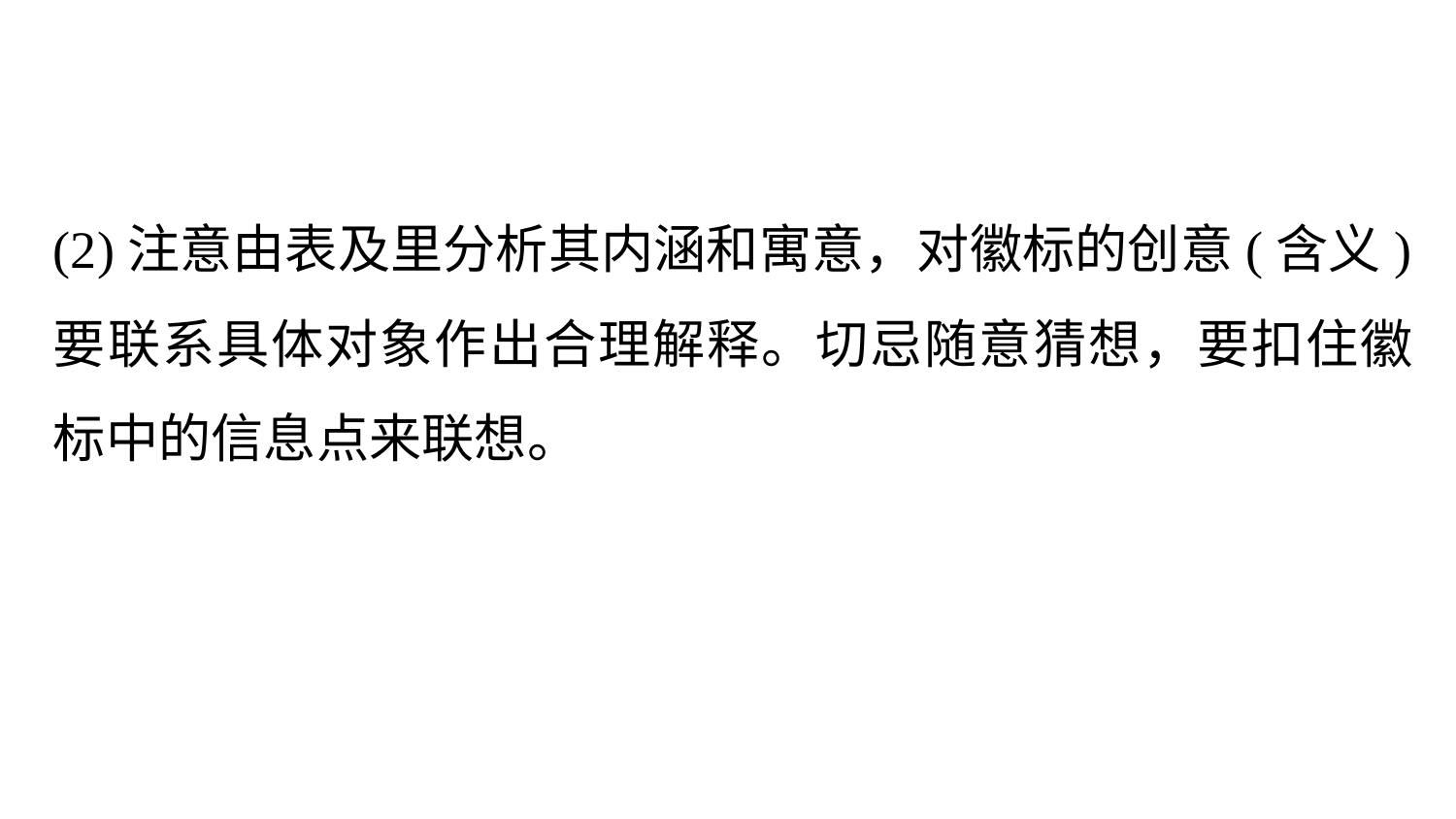

(2)注意由表及里分析其内涵和寓意，对徽标的创意(含义)要联系具体对象作出合理解释。切忌随意猜想，要扣住徽标中的信息点来联想。